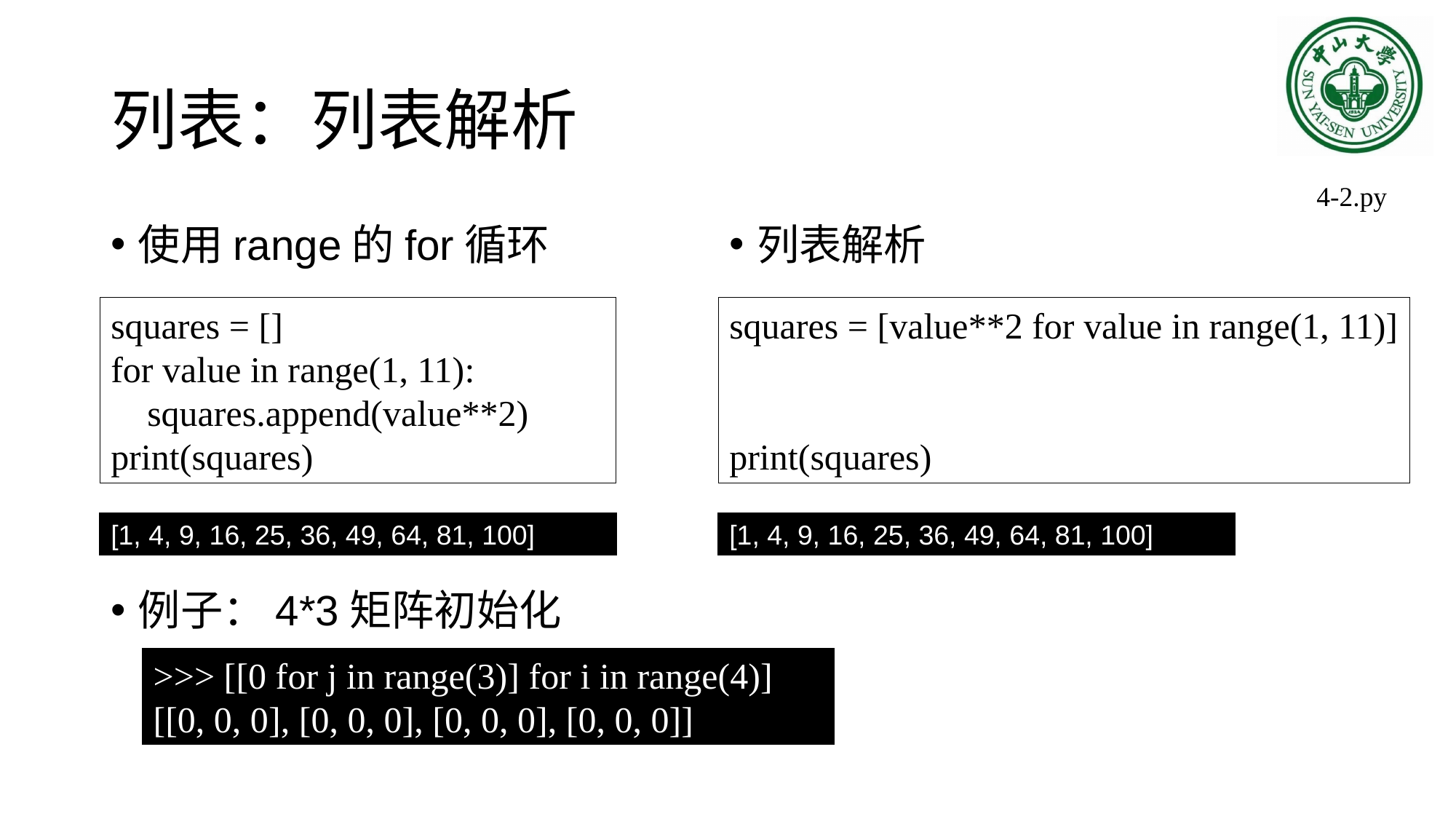

# 列表：列表解析
4-2.py
使用range的for循环

例子：4*3矩阵初始化
列表解析
squares = []
for value in range(1, 11):
    squares.append(value**2)
print(squares)
squares = [value**2 for value in range(1, 11)]

print(squares)
[1, 4, 9, 16, 25, 36, 49, 64, 81, 100]
[1, 4, 9, 16, 25, 36, 49, 64, 81, 100]
>>> [[0 for j in range(3)] for i in range(4)]
[[0, 0, 0], [0, 0, 0], [0, 0, 0], [0, 0, 0]]